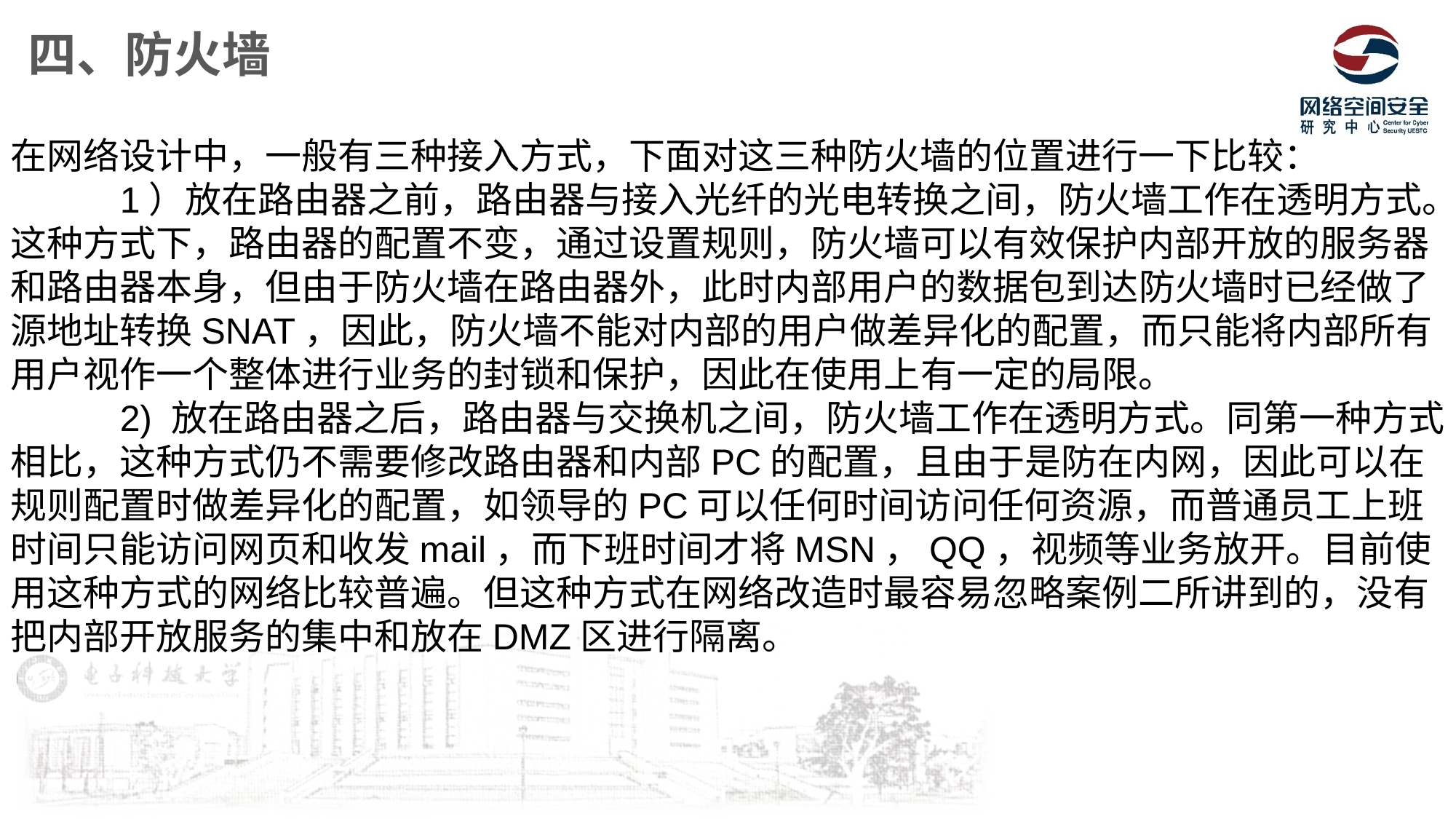

四、防火墙
在网络设计中，一般有三种接入方式，下面对这三种防火墙的位置进行一下比较：
	1）放在路由器之前，路由器与接入光纤的光电转换之间，防火墙工作在透明方式。这种方式下，路由器的配置不变，通过设置规则，防火墙可以有效保护内部开放的服务器和路由器本身，但由于防火墙在路由器外，此时内部用户的数据包到达防火墙时已经做了源地址转换SNAT，因此，防火墙不能对内部的用户做差异化的配置，而只能将内部所有用户视作一个整体进行业务的封锁和保护，因此在使用上有一定的局限。
	2) 放在路由器之后，路由器与交换机之间，防火墙工作在透明方式。同第一种方式相比，这种方式仍不需要修改路由器和内部PC的配置，且由于是防在内网，因此可以在规则配置时做差异化的配置，如领导的PC可以任何时间访问任何资源，而普通员工上班时间只能访问网页和收发mail，而下班时间才将MSN，QQ，视频等业务放开。目前使用这种方式的网络比较普遍。但这种方式在网络改造时最容易忽略案例二所讲到的，没有把内部开放服务的集中和放在DMZ区进行隔离。